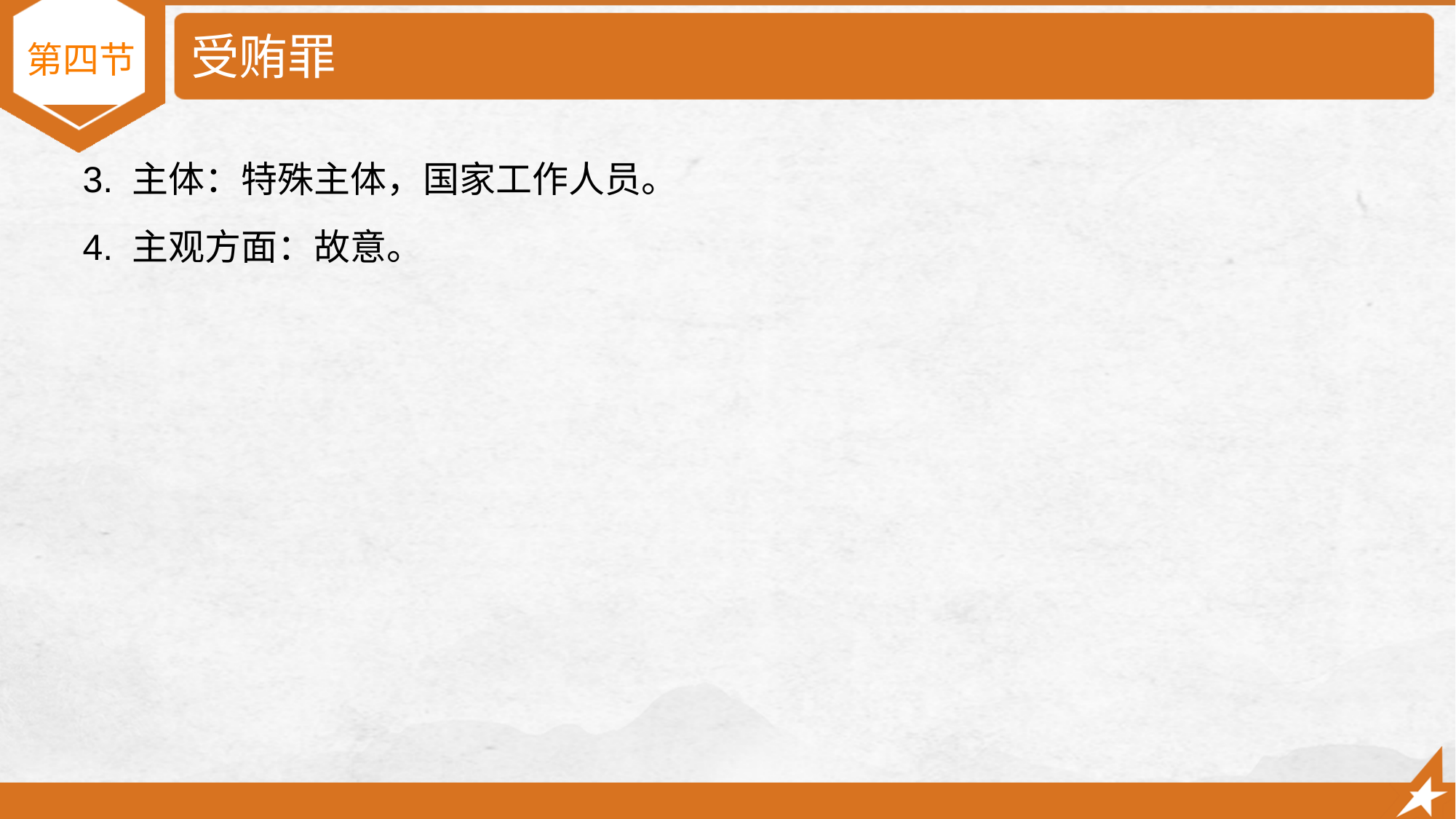

# 受贿罪
第四节
3. 主体：特殊主体，国家工作人员。
4. 主观方面：故意。